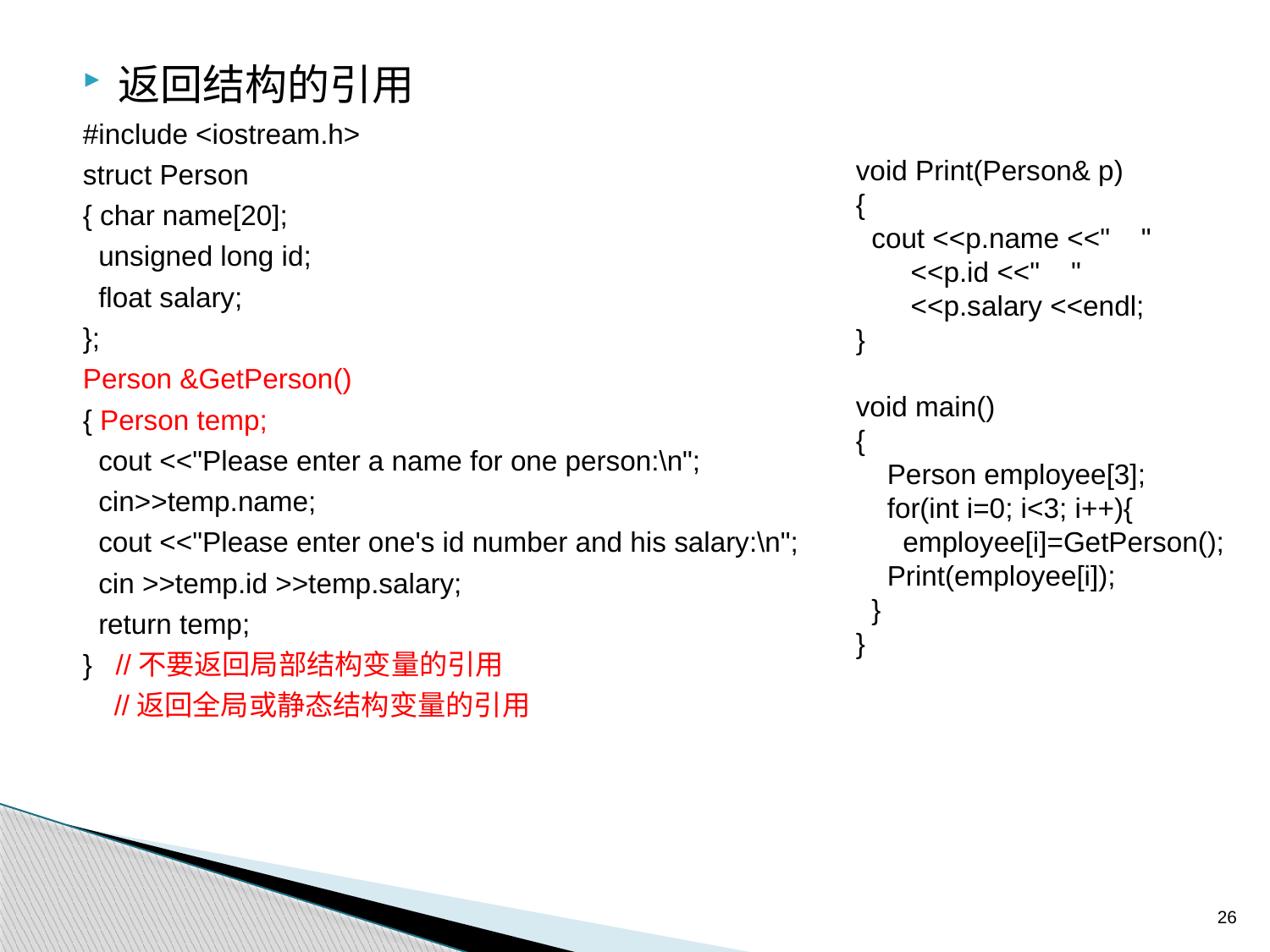

返回结构的引用
#include <iostream.h>
struct Person
{ char name[20];
  unsigned long id;
  float salary;
};
Person &GetPerson()
{ Person temp;
  cout <<"Please enter a name for one person:\n";
  cin>>temp.name;
  cout <<"Please enter one's id number and his salary:\n";
  cin >>temp.id >>temp.salary;
  return temp;
}   //不要返回局部结构变量的引用
    //返回全局或静态结构变量的引用

void Print(Person& p)
{
  cout <<p.name <<"    "
       <<p.id <<"    "
       <<p.salary <<endl;
}

void main()
{
    Person employee[3];
    for(int i=0; i<3; i++){
      employee[i]=GetPerson();
    Print(employee[i]);
  }
}

26